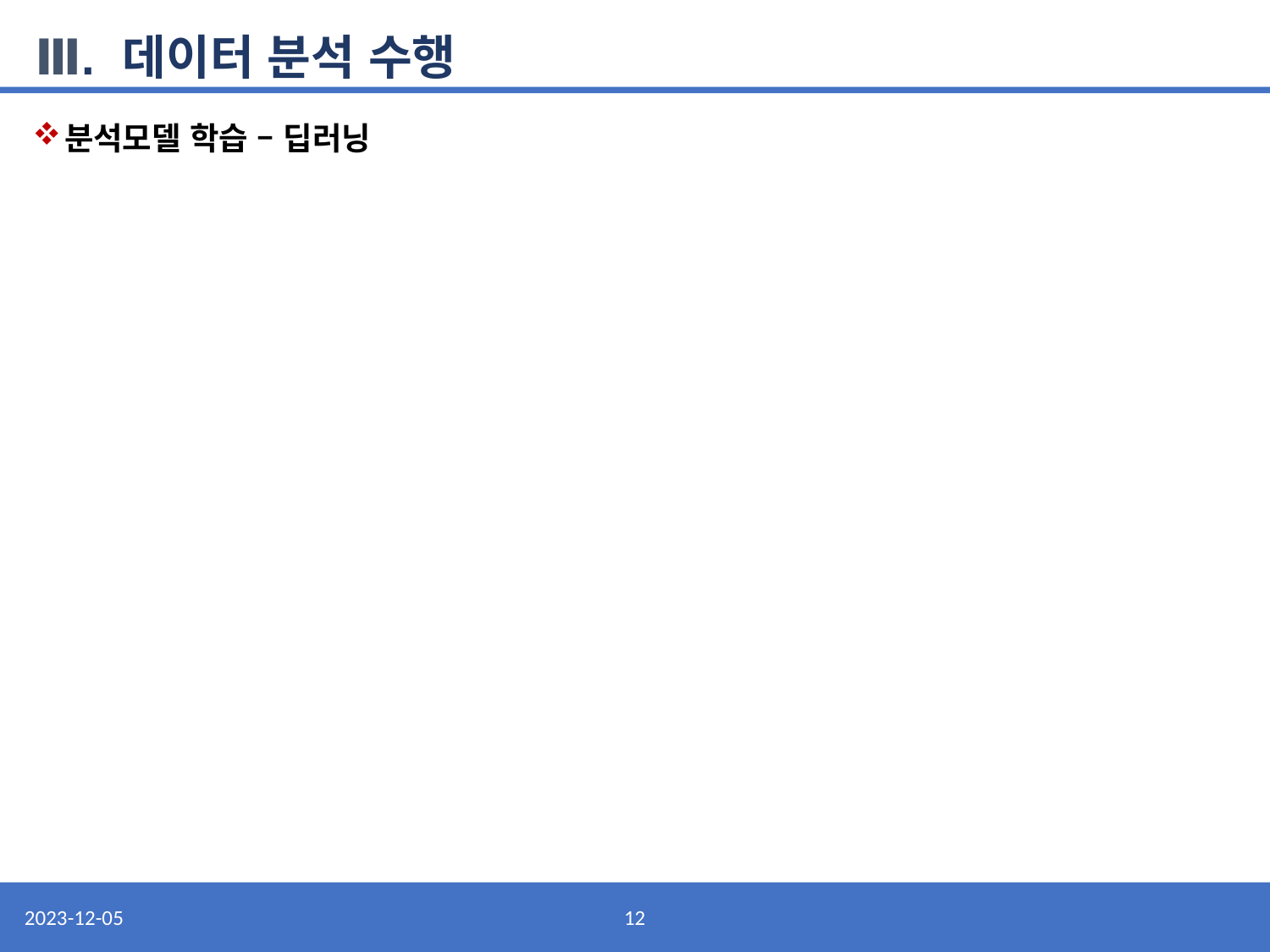

Ⅲ.
데이터 분석 수행
분석모델 학습 – 딥러닝
2023-12-05
12